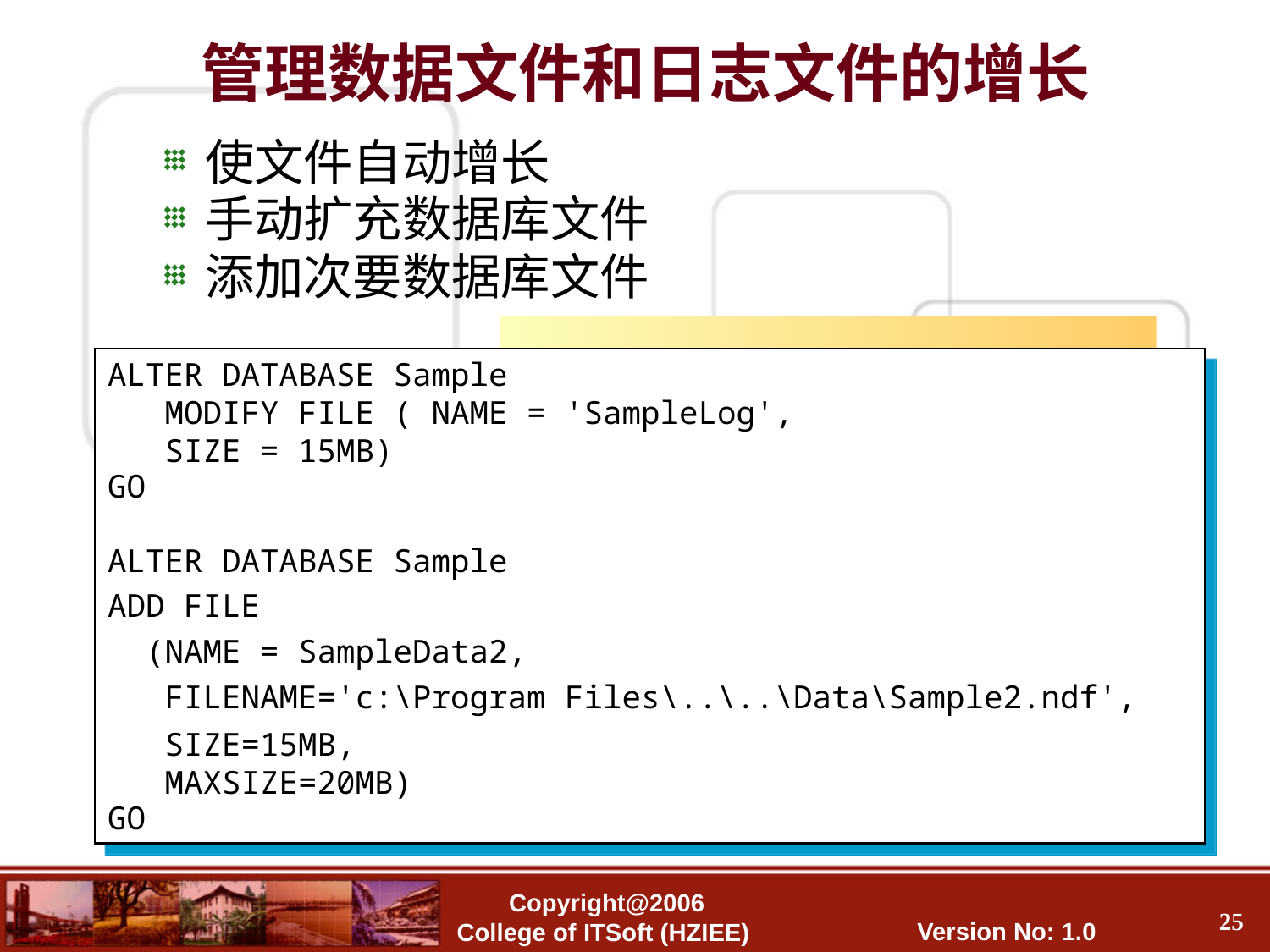

管理数据文件和日志文件的增长
使文件自动增长
手动扩充数据库文件
添加次要数据库文件

ALTER DATABASE Sample
   MODIFY FILE ( NAME = 'SampleLog',
   SIZE = 15MB)
GO

ALTER DATABASE Sample
ADD FILE
  (NAME = SampleData2,
   FILENAME='c:\Program Files\..\..\Data\Sample2.ndf',
   SIZE=15MB,
   MAXSIZE=20MB)
GO